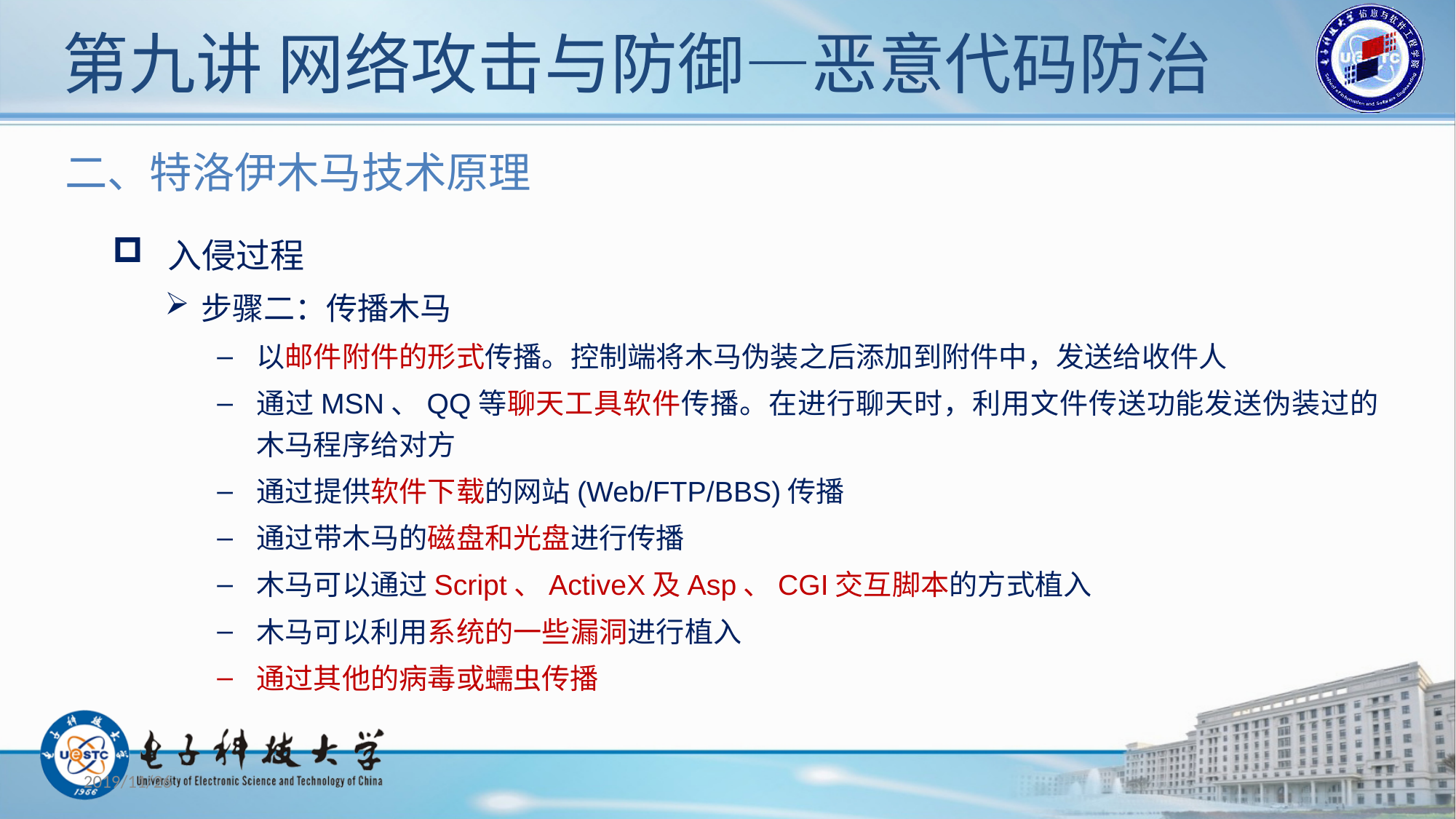

# 第九讲 网络攻击与防御—恶意代码防治
二、特洛伊木马技术原理
 入侵过程
步骤二：传播木马
以邮件附件的形式传播。控制端将木马伪装之后添加到附件中，发送给收件人
通过MSN、QQ等聊天工具软件传播。在进行聊天时，利用文件传送功能发送伪装过的木马程序给对方
通过提供软件下载的网站(Web/FTP/BBS)传播
通过带木马的磁盘和光盘进行传播
木马可以通过Script、ActiveX及Asp、CGI交互脚本的方式植入
木马可以利用系统的一些漏洞进行植入
通过其他的病毒或蠕虫传播

2019/11/26